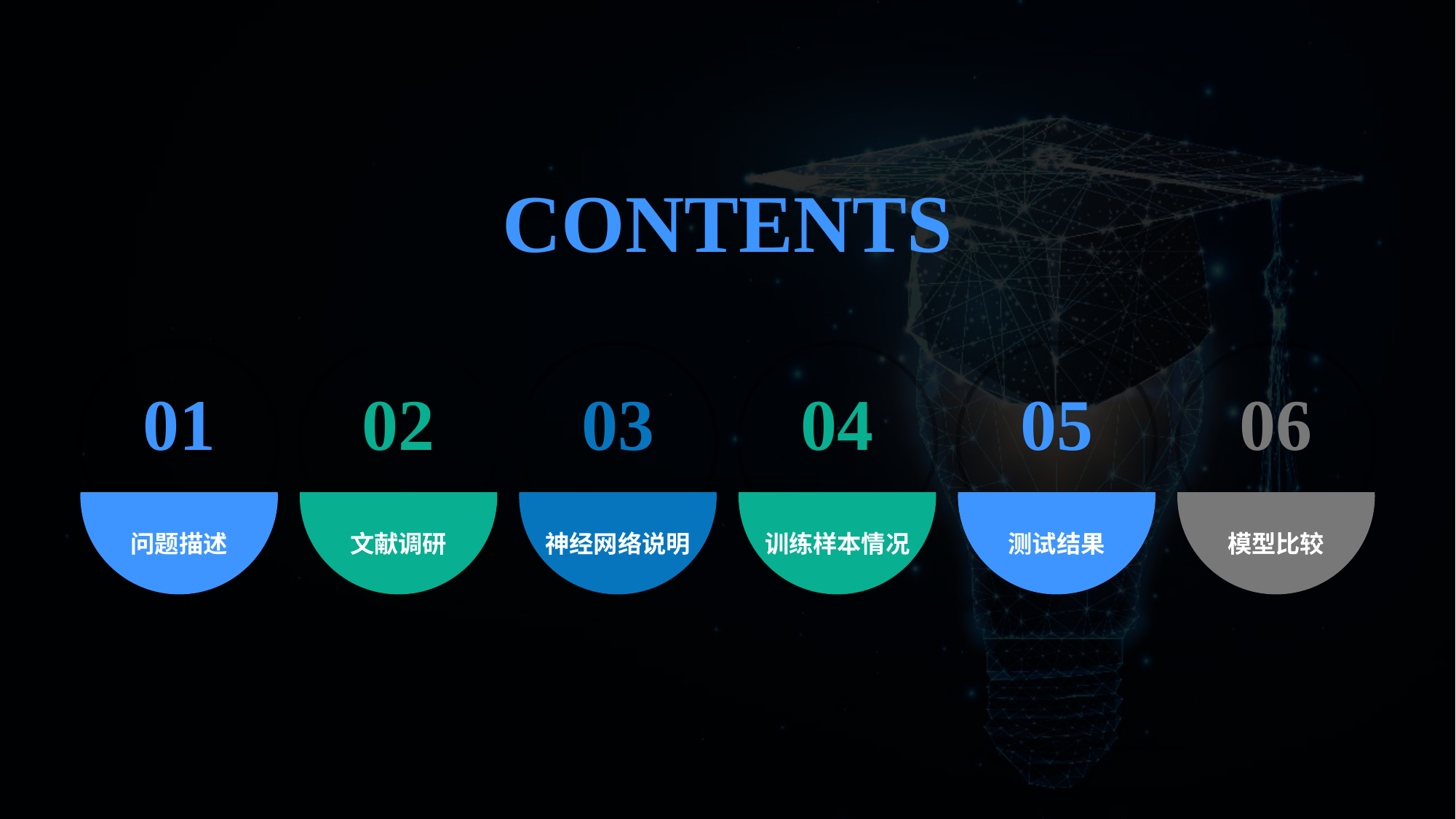

CONTENTS
01
问题描述
02
文献调研
03
神经网络说明
04
训练样本情况
05
测试结果
06
模型比较